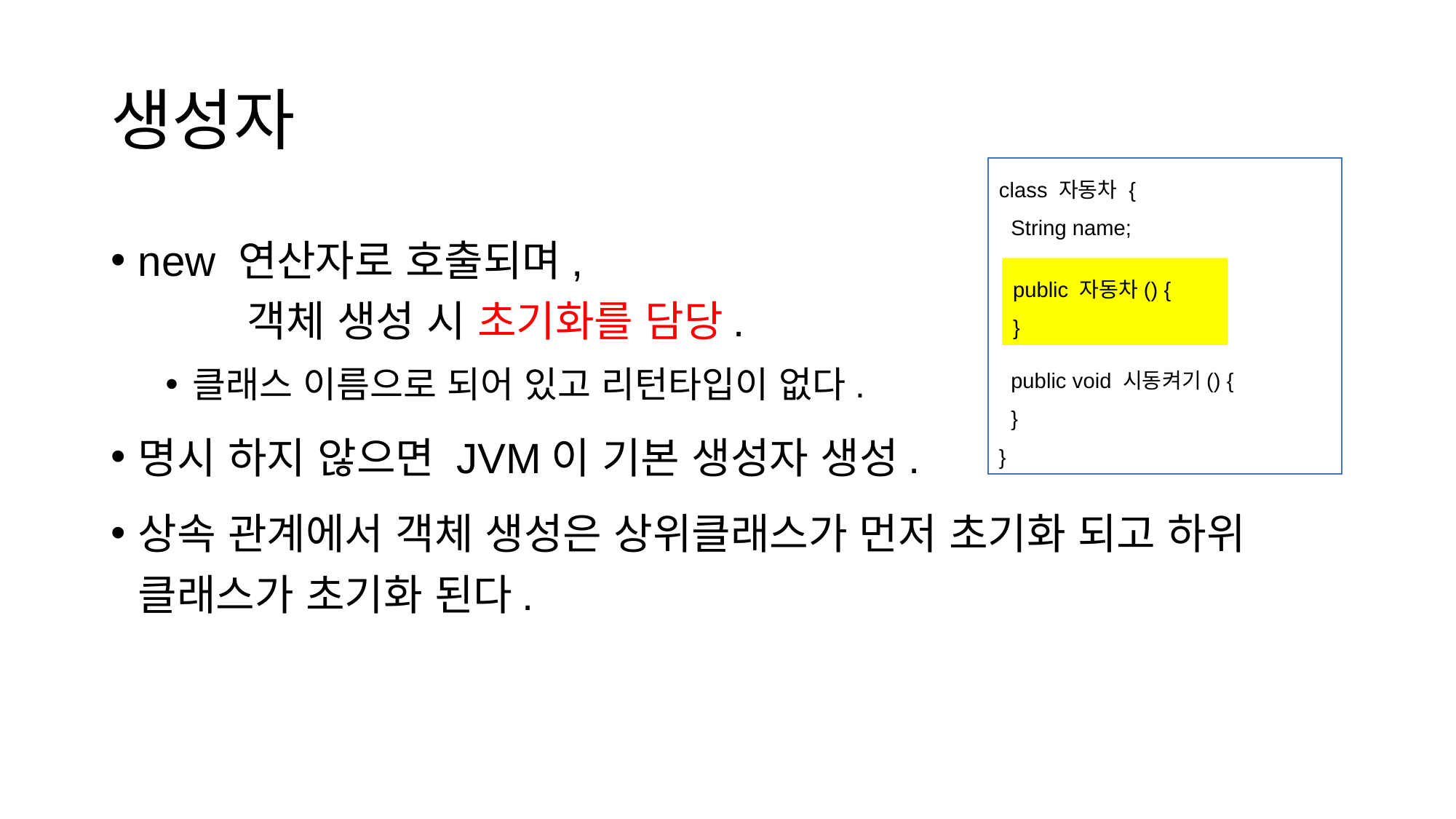

# 생성자
class 자동차 {
  String name;

  public void 시동켜기() {
  }
}
public 자동차() {
}
new 연산자로 호출되며,
	객체 생성 시 초기화를 담당.
클래스 이름으로 되어 있고 리턴타입이 없다.
명시 하지 않으면 JVM이 기본 생성자 생성.
상속 관계에서 객체 생성은 상위클래스가 먼저 초기화 되고 하위 클래스가 초기화 된다.